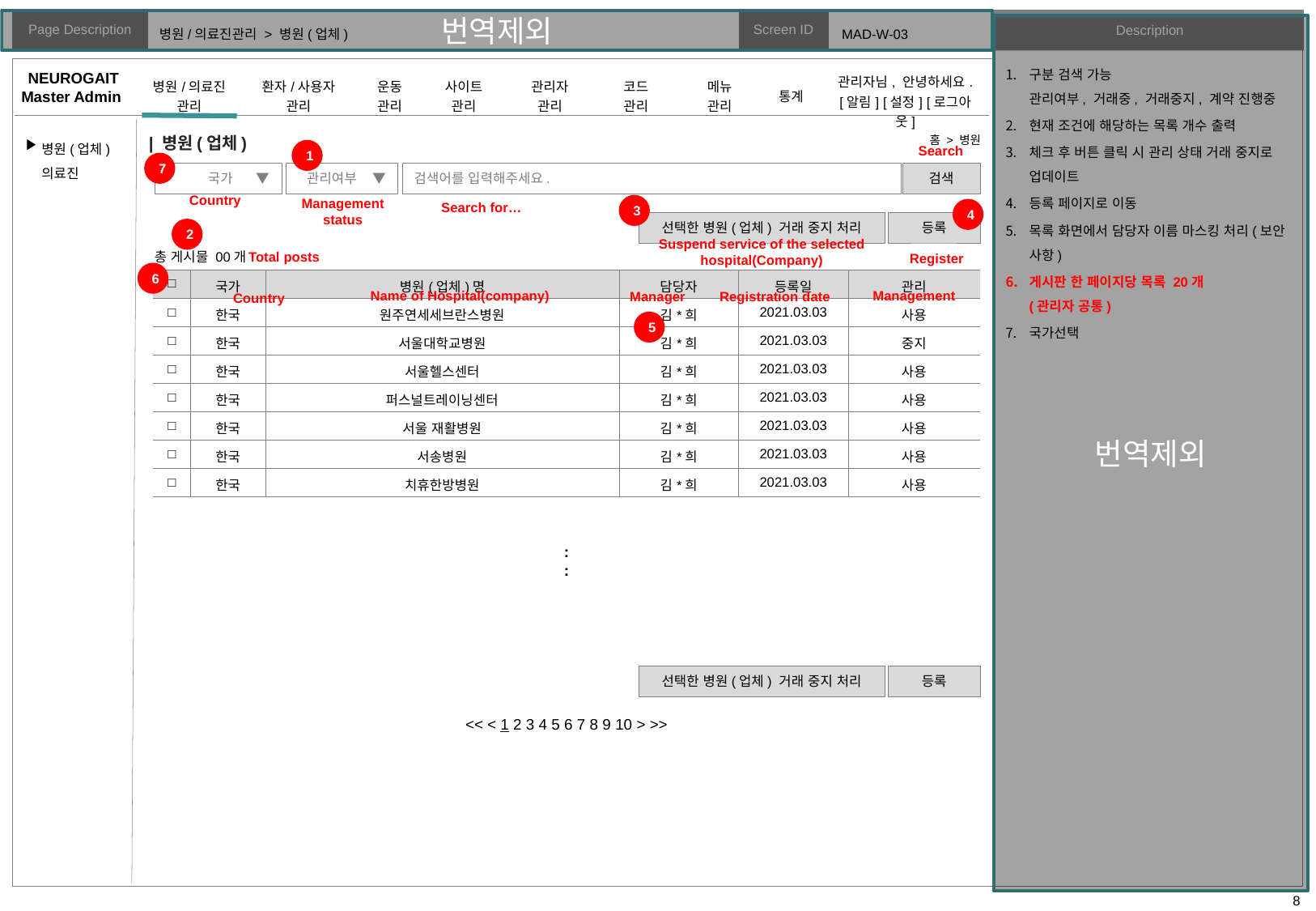

# 병원/의료진관리 > 병원(업체)
MAD-W-03
구분 검색 가능
관리여부, 거래중, 거래중지, 계약 진행중
현재 조건에 해당하는 목록 개수 출력
체크 후 버튼 클릭 시 관리 상태 거래 중지로 업데이트
등록 페이지로 이동
목록 화면에서 담당자 이름 마스킹 처리(보안 사항)
게시판 한 페이지당 목록 20개
(관리자 공통)
국가선택

| 병원(업체)
홈 > 병원
▶
1
Search
7
국가      ▼
관리여부    ▼
검색어를 입력해주세요.
검색
Country
3
Management status
Search for…
4
선택한 병원(업체) 거래 중지 처리
등록
2
Suspend service of the selected hospital(Company)
총 게시물 00개
Total posts
Register
6
| □ | 국가 | 병원(업체)명 | 담당자 | 등록일 | 관리 |
| --- | --- | --- | --- | --- | --- |
| □ | 한국 | 원주연세세브란스병원 | 김\*희 | 2021.03.03 | 사용 |
| □ | 한국 | 서울대학교병원 | 김\*희 | 2021.03.03 | 중지 |
| □ | 한국 | 서울헬스센터 | 김\*희 | 2021.03.03 | 사용 |
| □ | 한국 | 퍼스널트레이닝센터 | 김\*희 | 2021.03.03 | 사용 |
| □ | 한국 | 서울 재활병원 | 김\*희 | 2021.03.03 | 사용 |
| □ | 한국 | 서송병원 | 김\*희 | 2021.03.03 | 사용 |
| □ | 한국 | 치휴한방병원 | 김\*희 | 2021.03.03 | 사용 |
Name of Hospital(company)
Management
Manager
Registration date
Country
5
:
:
선택한 병원(업체) 거래 중지 처리
등록
<< < 1 2 3 4 5 6 7 8 9 10 > >>